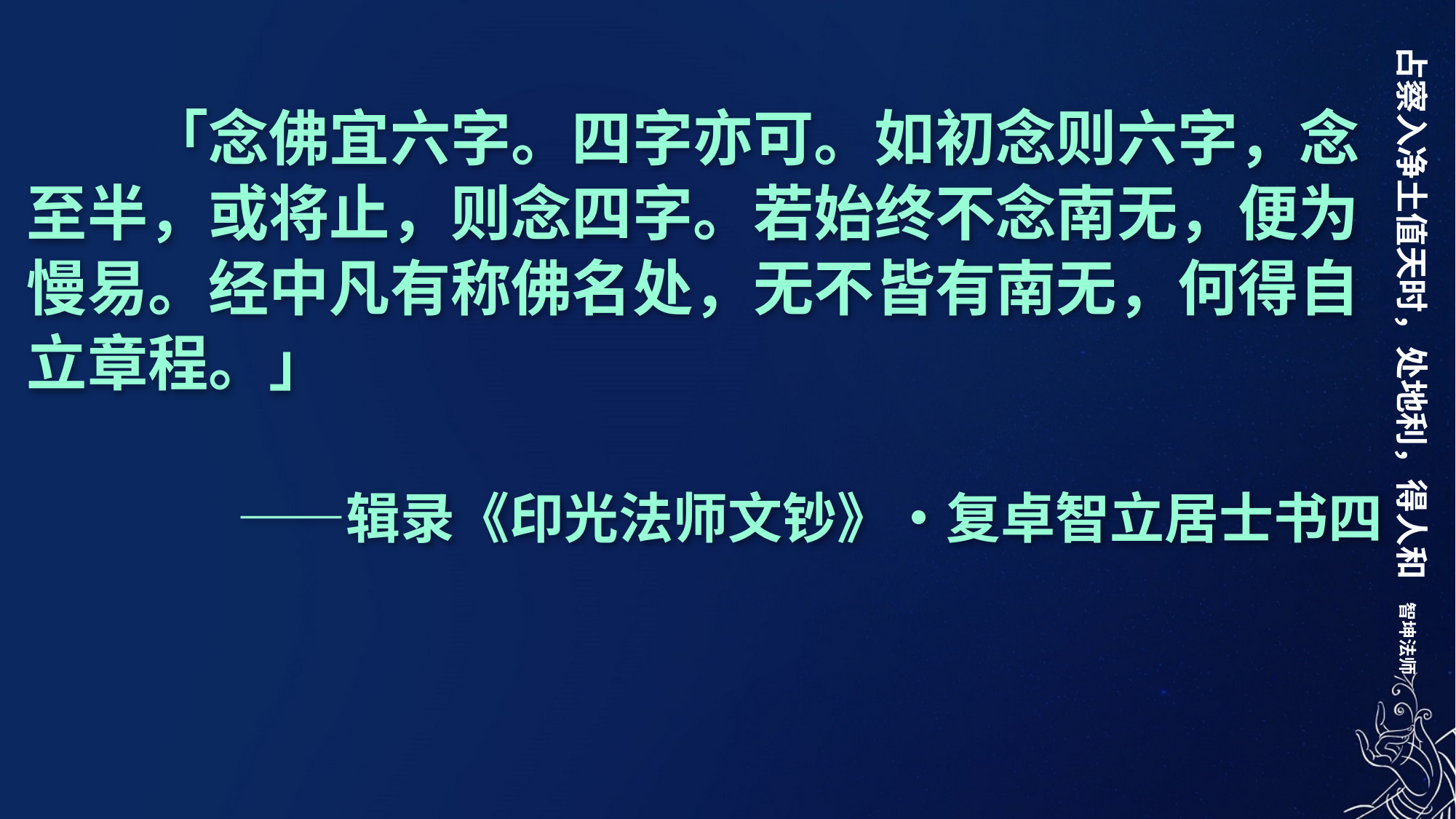

「念佛宜六字。四字亦可。如初念则六字，念至半，或将止，则念四字。若始终不念南无，便为慢易。经中凡有称佛名处，无不皆有南无，何得自立章程。」

　　——辑录《印光法师文钞》•复卓智立居士书四